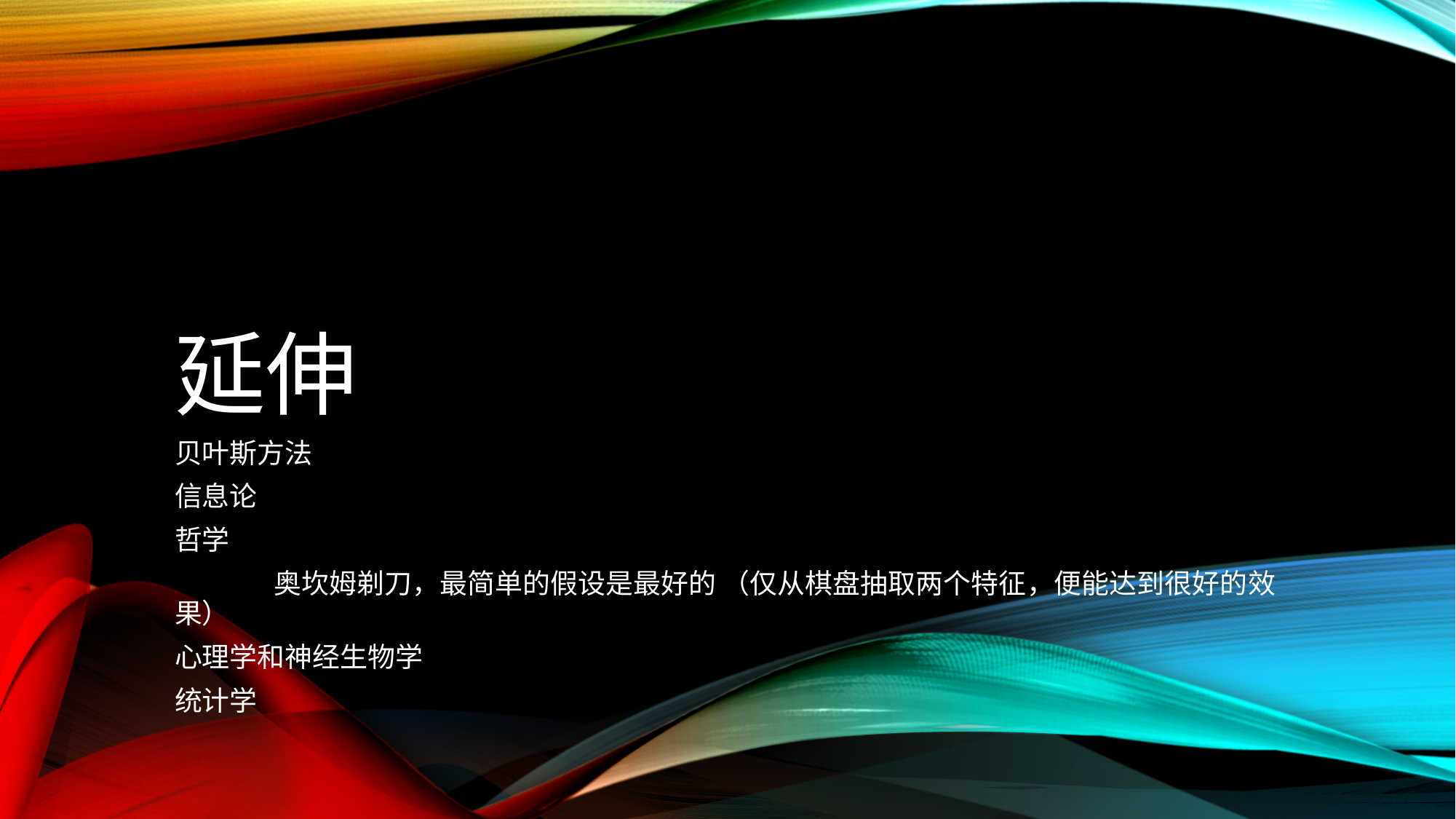

# 延伸
贝叶斯方法
信息论
哲学
	奥坎姆剃刀，最简单的假设是最好的 （仅从棋盘抽取两个特征，便能达到很好的效果）
心理学和神经生物学
统计学